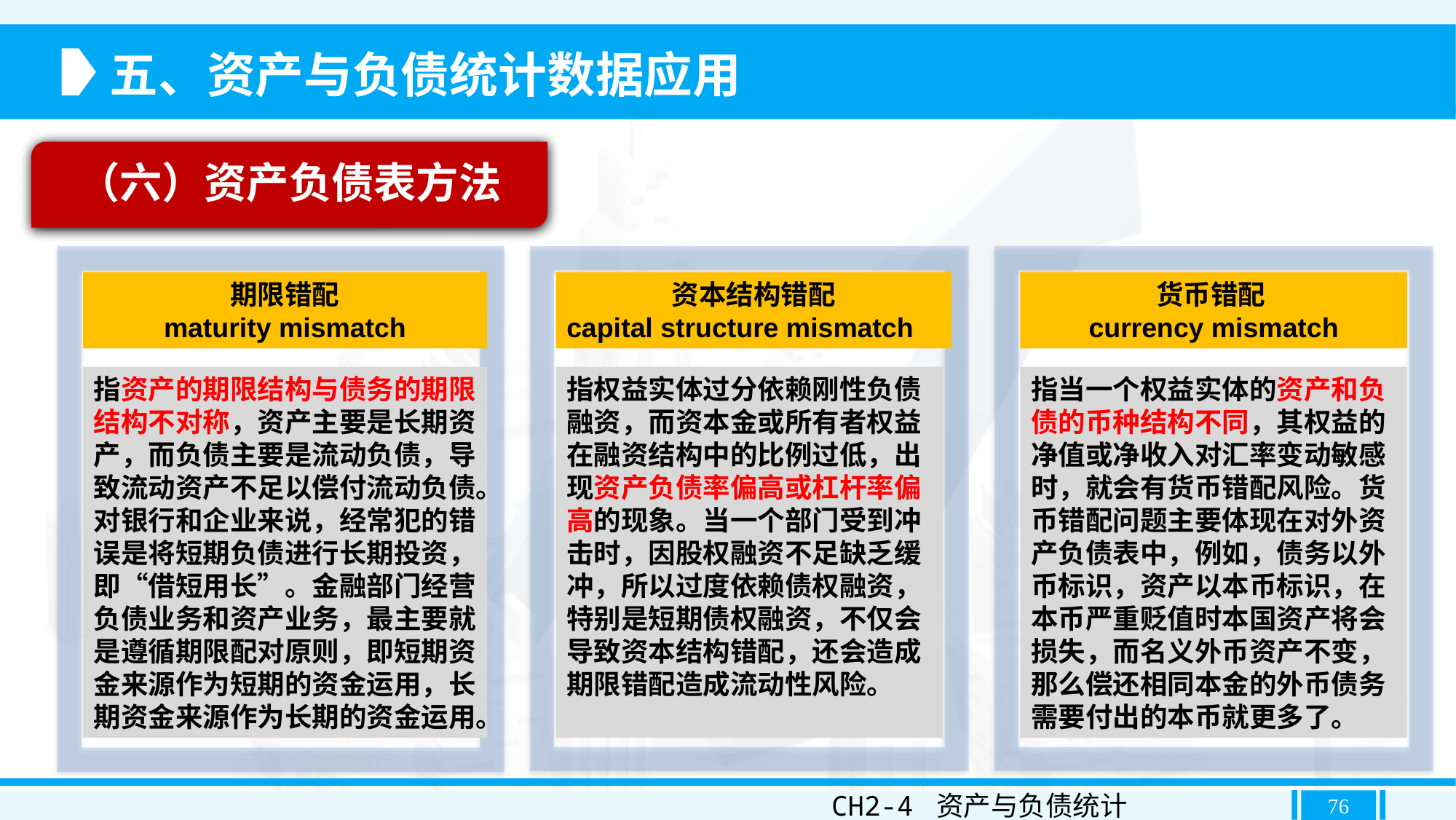

五、资产与负债统计数据应用

（六）资产负债表方法

期限错配
maturity mismatch
资本结构错配
capital structure mismatch
货币错配
currency mismatch
指资产的期限结构与债务的期限结构不对称，资产主要是长期资产，而负债主要是流动负债，导致流动资产不足以偿付流动负债。对银行和企业来说，经常犯的错误是将短期负债进行长期投资，即“借短用长”。金融部门经营负债业务和资产业务，最主要就是遵循期限配对原则，即短期资金来源作为短期的资金运用，长期资金来源作为长期的资金运用。
指权益实体过分依赖刚性负债融资，而资本金或所有者权益在融资结构中的比例过低，出现资产负债率偏高或杠杆率偏高的现象。当一个部门受到冲击时，因股权融资不足缺乏缓冲，所以过度依赖债权融资，特别是短期债权融资，不仅会导致资本结构错配，还会造成期限错配造成流动性风险。

指当一个权益实体的资产和负债的币种结构不同，其权益的净值或净收入对汇率变动敏感时，就会有货币错配风险。货币错配问题主要体现在对外资产负债表中，例如，债务以外币标识，资产以本币标识，在本币严重贬值时本国资产将会损失，而名义外币资产不变，那么偿还相同本金的外币债务需要付出的本币就更多了。
CH2-4 资产与负债统计
76